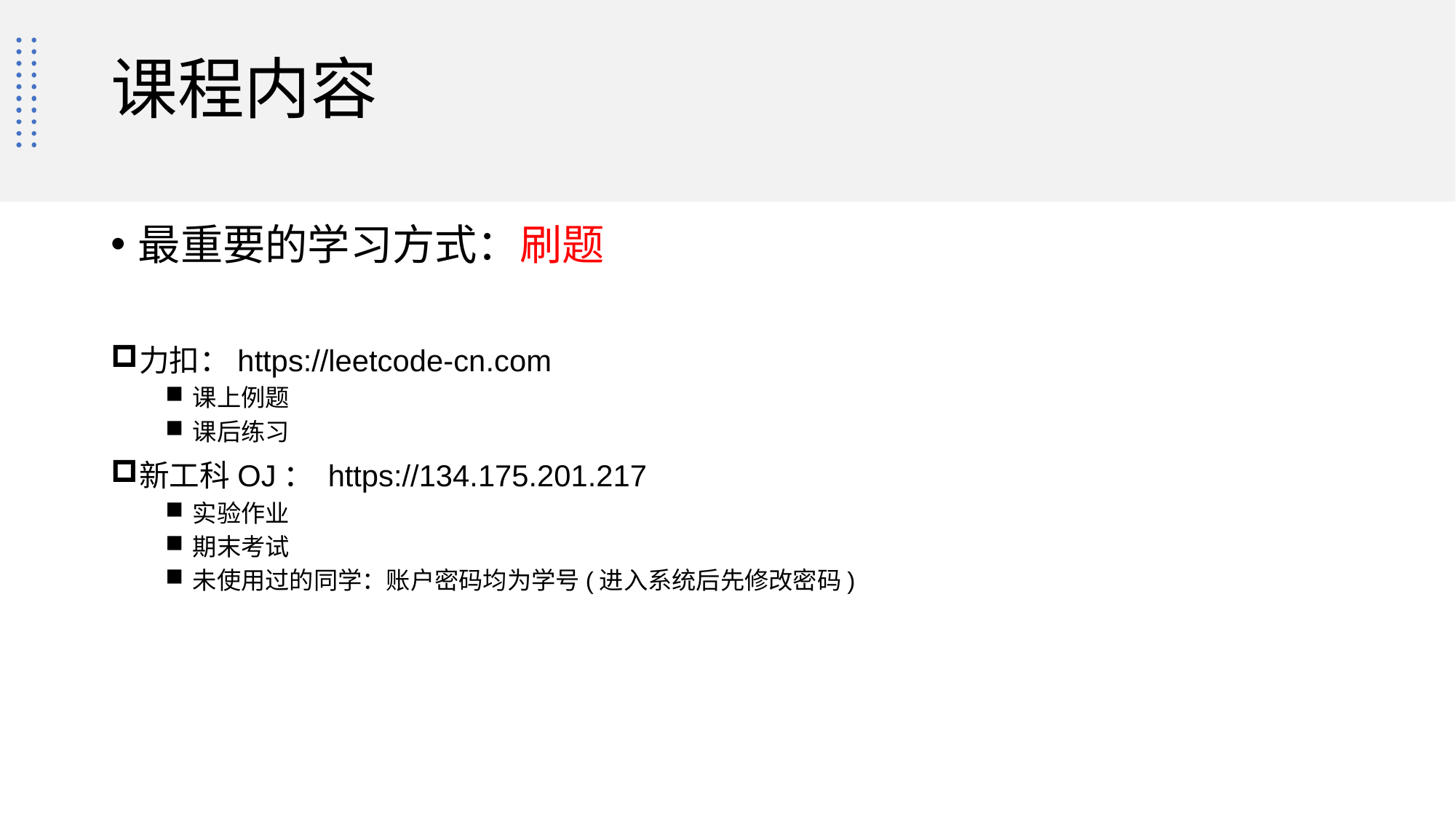

# 课程内容
最重要的学习方式：刷题

力扣：https://leetcode-cn.com
课上例题
课后练习
新工科OJ： https://134.175.201.217
实验作业
期末考试
未使用过的同学：账户密码均为学号(进入系统后先修改密码)